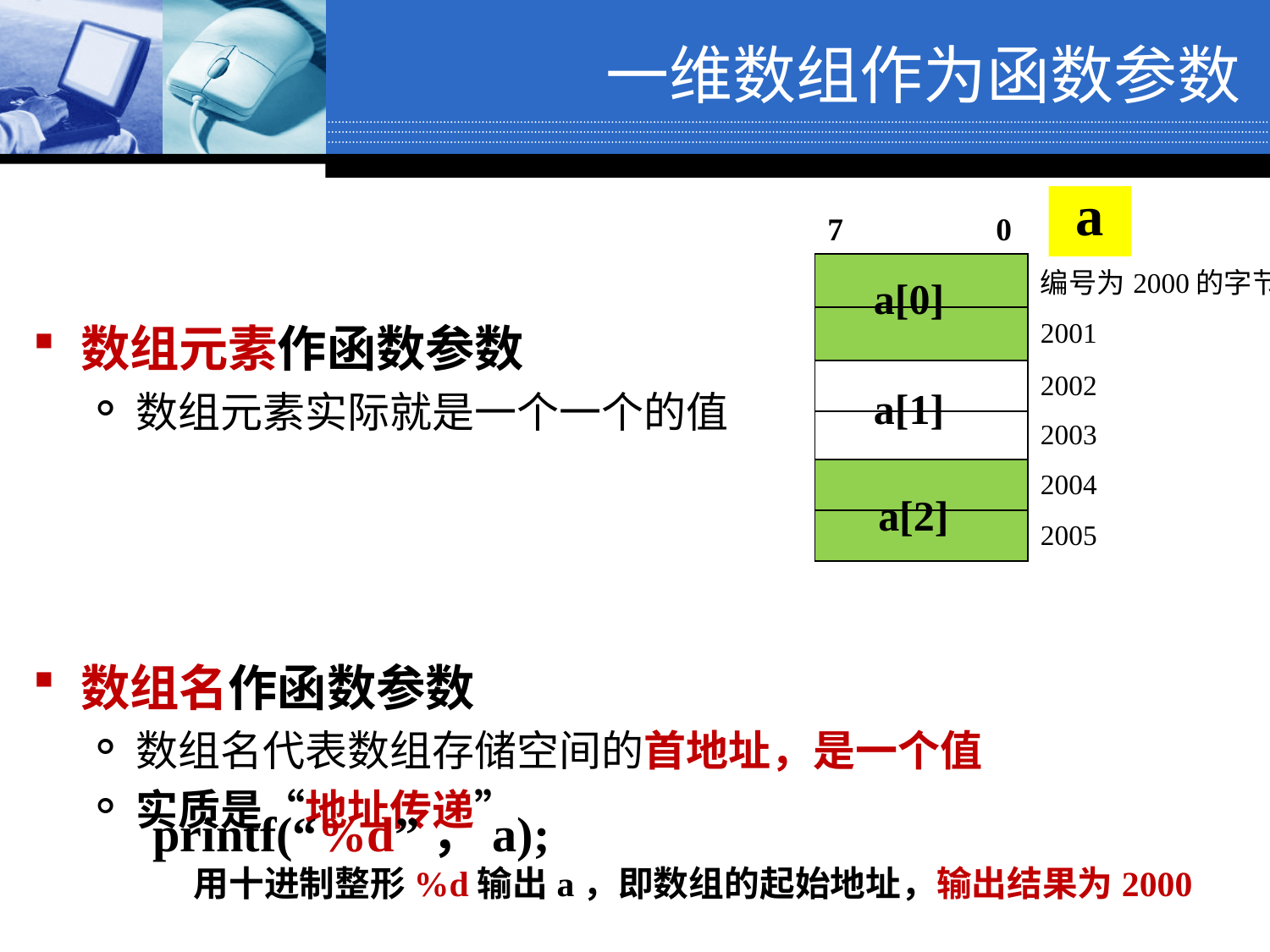

一维数组作为函数参数
a

| 7 0 |  |
| --- | --- |
|  | 编号为2000的字节 |
|  | 2001 |
|  | 2002 |
|  | 2003 |
|  | 2004 |
|  | 2005 |
a[0]
数组元素作函数参数
数组元素实际就是一个一个的值

数组名作函数参数
数组名代表数组存储空间的首地址，是一个值
实质是“地址传递”

a[1]
a[2]
printf(“%d”，a);
    用十进制整形%d输出a，即数组的起始地址，输出结果为2000